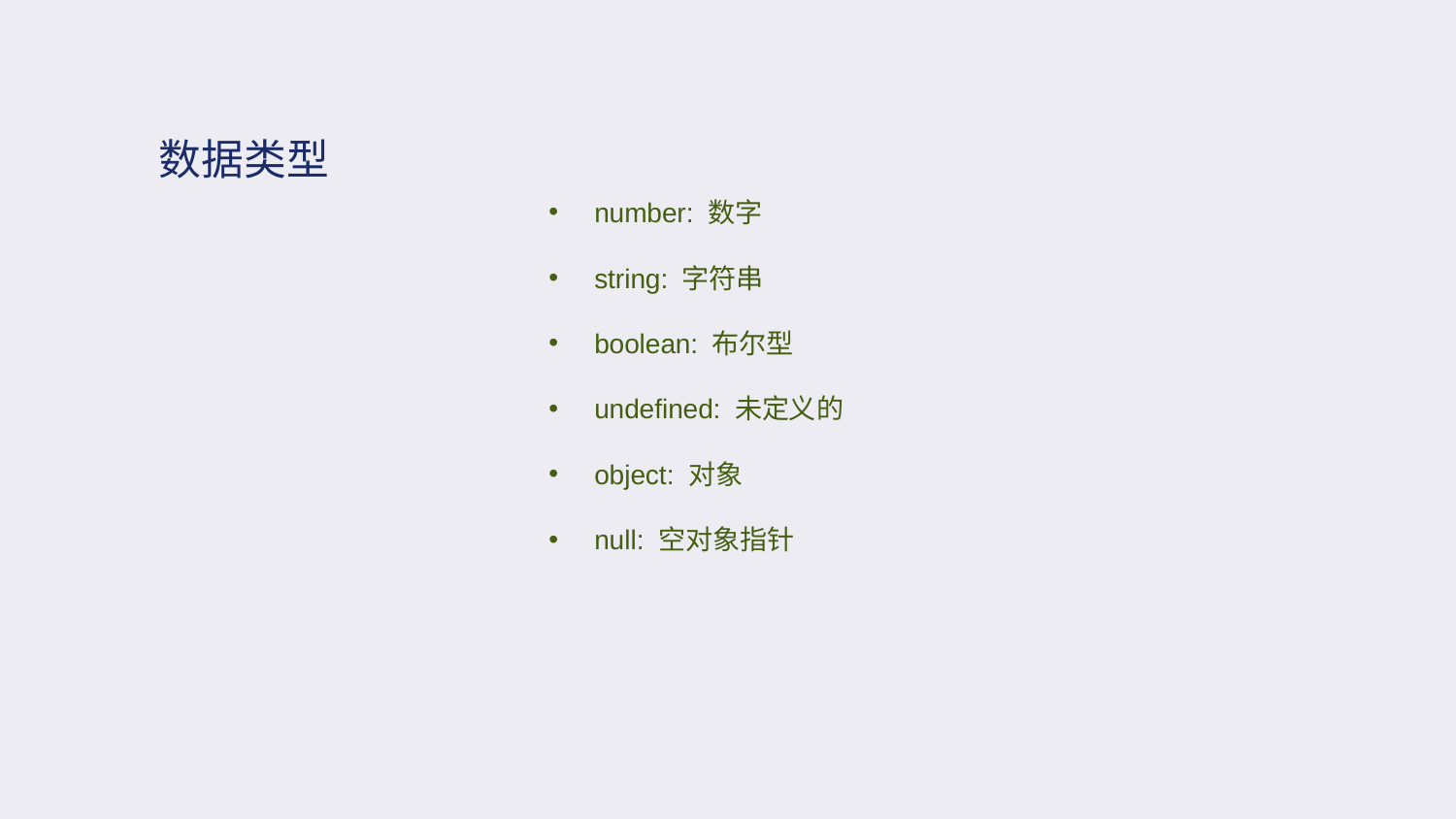

数据类型
number: 数字

string: 字符串

boolean: 布尔型

undefined: 未定义的

object: 对象

null: 空对象指针